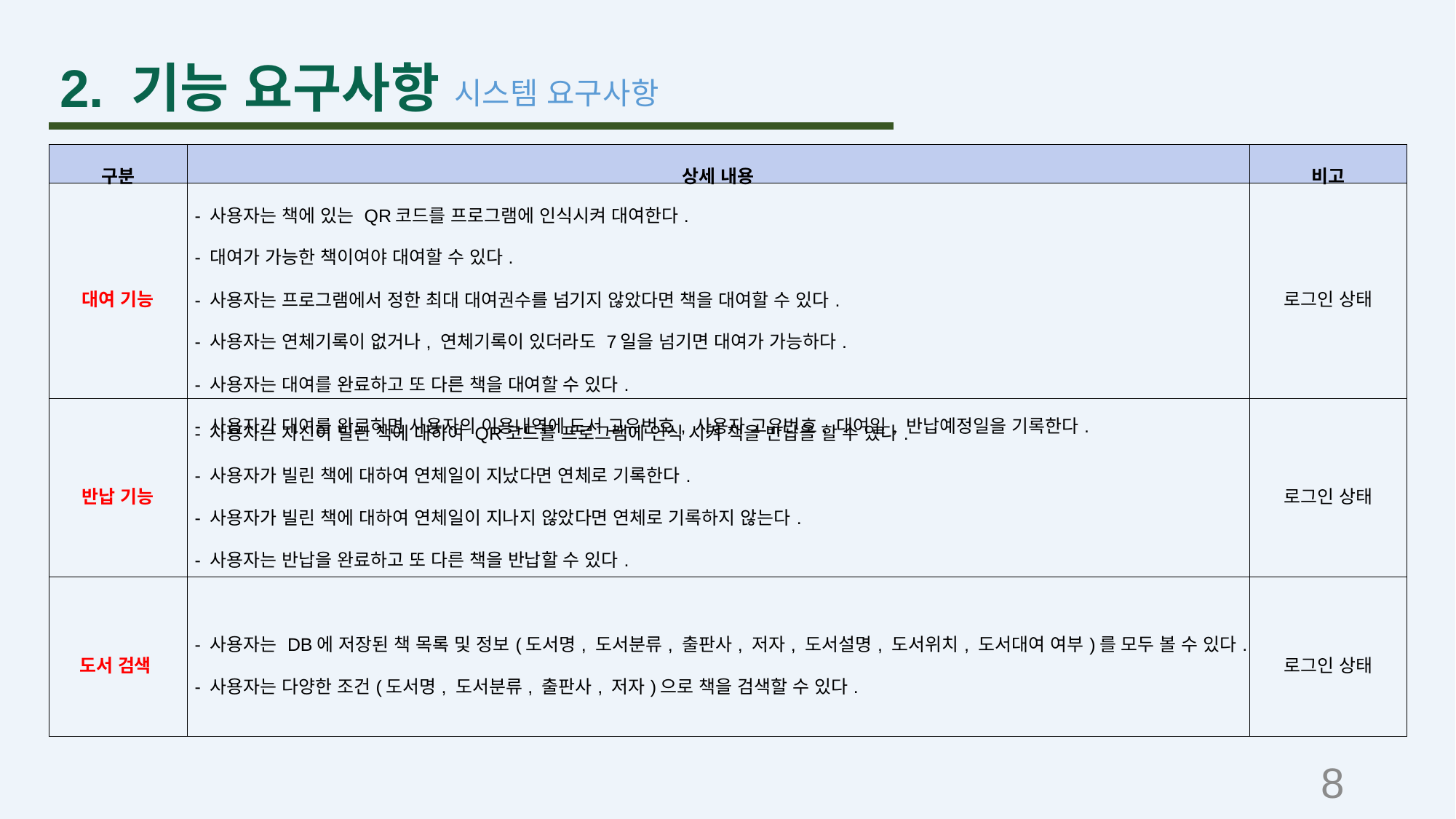

2. 기능 요구사항
시스템 요구사항

| 구분 | 상세 내용 | 비고 |
| --- | --- | --- |
| 대여 기능 | - 사용자는 책에 있는 QR코드를 프로그램에 인식시켜 대여한다. - 대여가 가능한 책이여야 대여할 수 있다. - 사용자는 프로그램에서 정한 최대 대여권수를 넘기지 않았다면 책을 대여할 수 있다. - 사용자는 연체기록이 없거나, 연체기록이 있더라도 7일을 넘기면 대여가 가능하다. - 사용자는 대여를 완료하고 또 다른 책을 대여할 수 있다. - 사용자가 대여를 완료하면 사용자의 이용내역에 도서 고유번호, 사용자 고유번호, 대여일, 반납예정일을 기록한다. | 로그인 상태 |
| 반납 기능 | - 사용자는 자신이 빌린 책에 대하여 QR코드를 프로그램에 인식 시켜 책을 반납을 할 수 있다. - 사용자가 빌린 책에 대하여 연체일이 지났다면 연체로 기록한다. - 사용자가 빌린 책에 대하여 연체일이 지나지 않았다면 연체로 기록하지 않는다. - 사용자는 반납을 완료하고 또 다른 책을 반납할 수 있다. | 로그인 상태 |
| 도서 검색 | - 사용자는 DB에 저장된 책 목록 및 정보(도서명, 도서분류, 출판사, 저자, 도서설명, 도서위치, 도서대여 여부)를 모두 볼 수 있다. - 사용자는 다양한 조건(도서명, 도서분류, 출판사, 저자)으로 책을 검색할 수 있다. | 로그인 상태 |
8